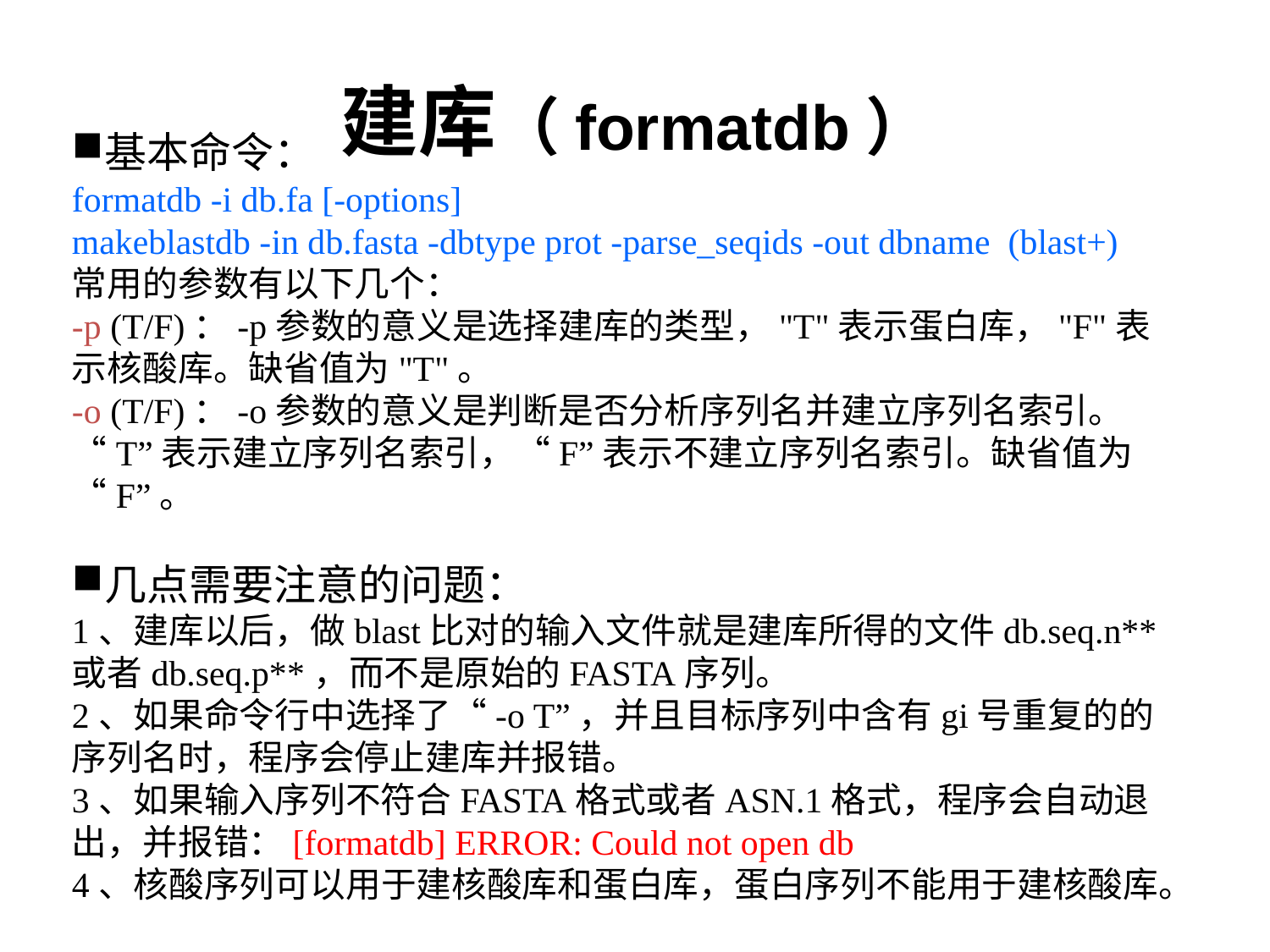

# 建库（formatdb）
基本命令：
formatdb -i db.fa [-options]
makeblastdb -in db.fasta -dbtype prot -parse_seqids -out dbname  (blast+)
常用的参数有以下几个：
-p (T/F)：-p参数的意义是选择建库的类型，"T"表示蛋白库，"F"表示核酸库。缺省值为"T"。
-o (T/F)：-o参数的意义是判断是否分析序列名并建立序列名索引。“T”表示建立序列名索引，“F”表示不建立序列名索引。缺省值为“F”。

几点需要注意的问题：
1、建库以后，做blast比对的输入文件就是建库所得的文件db.seq.n**或者db.seq.p**，而不是原始的FASTA序列。
2、如果命令行中选择了“-o T”，并且目标序列中含有gi号重复的的序列名时，程序会停止建库并报错。
3、如果输入序列不符合FASTA格式或者ASN.1格式，程序会自动退出，并报错：[formatdb] ERROR: Could not open db
4、核酸序列可以用于建核酸库和蛋白库，蛋白序列不能用于建核酸库。